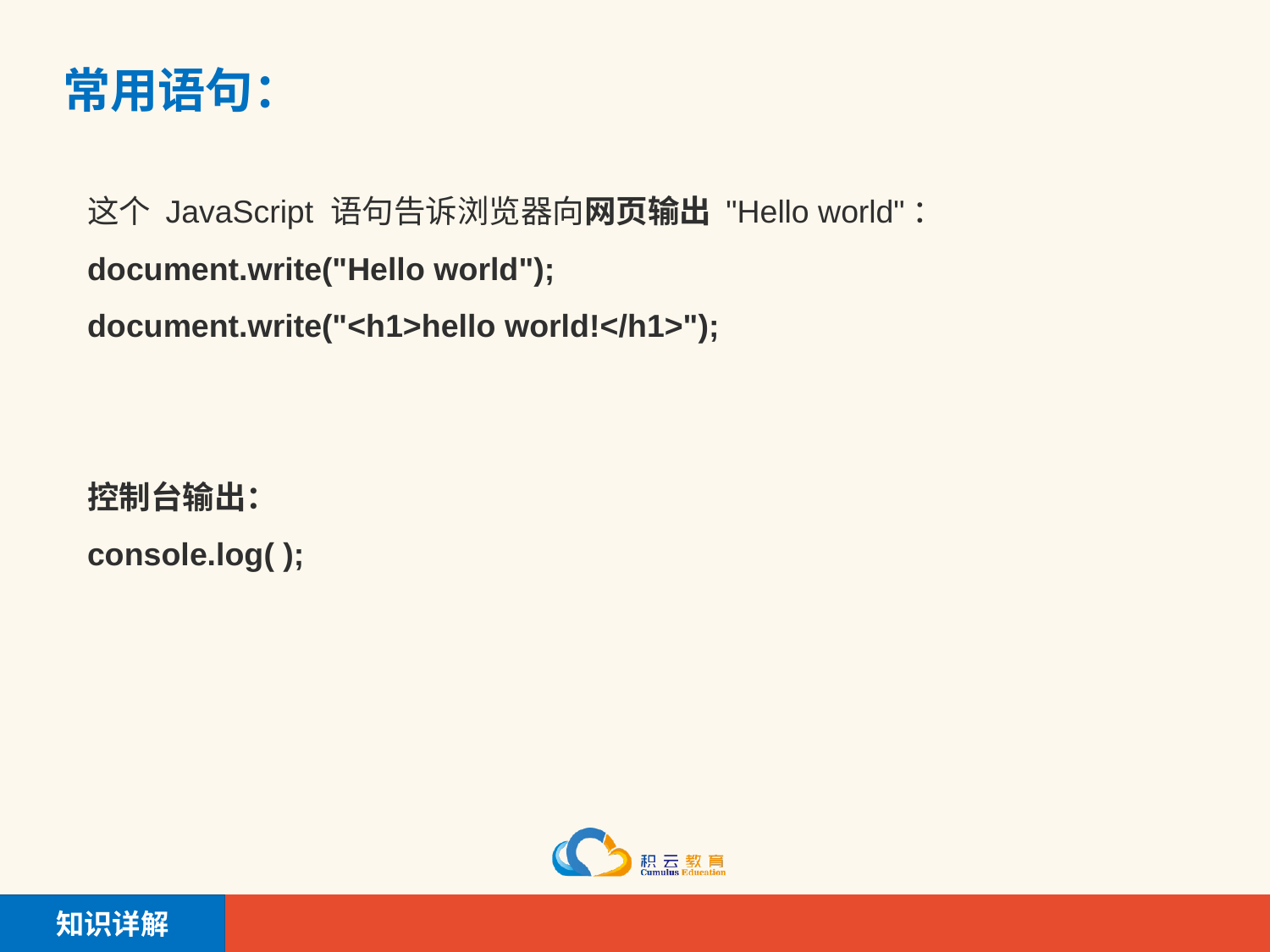

# 常用语句：
这个 JavaScript 语句告诉浏览器向网页输出 "Hello world"：
document.write("Hello world");
document.write("<h1>hello world!</h1>");

控制台输出：
console.log( );